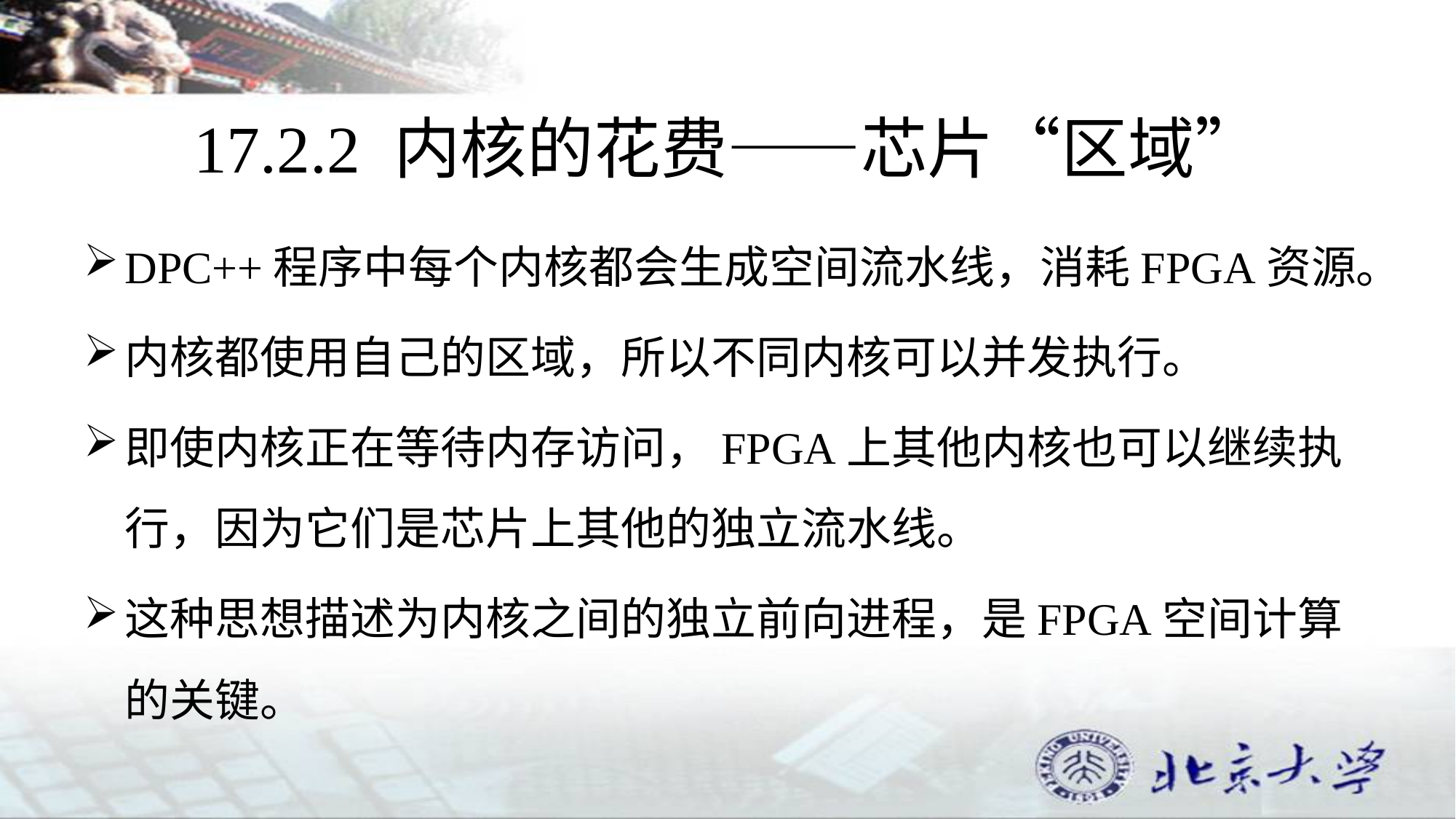

# 17.2.2 内核的花费——芯片“区域”
DPC++程序中每个内核都会生成空间流水线，消耗FPGA资源。
内核都使用自己的区域，所以不同内核可以并发执行。
即使内核正在等待内存访问，FPGA上其他内核也可以继续执行，因为它们是芯片上其他的独立流水线。
这种思想描述为内核之间的独立前向进程，是FPGA空间计算的关键。